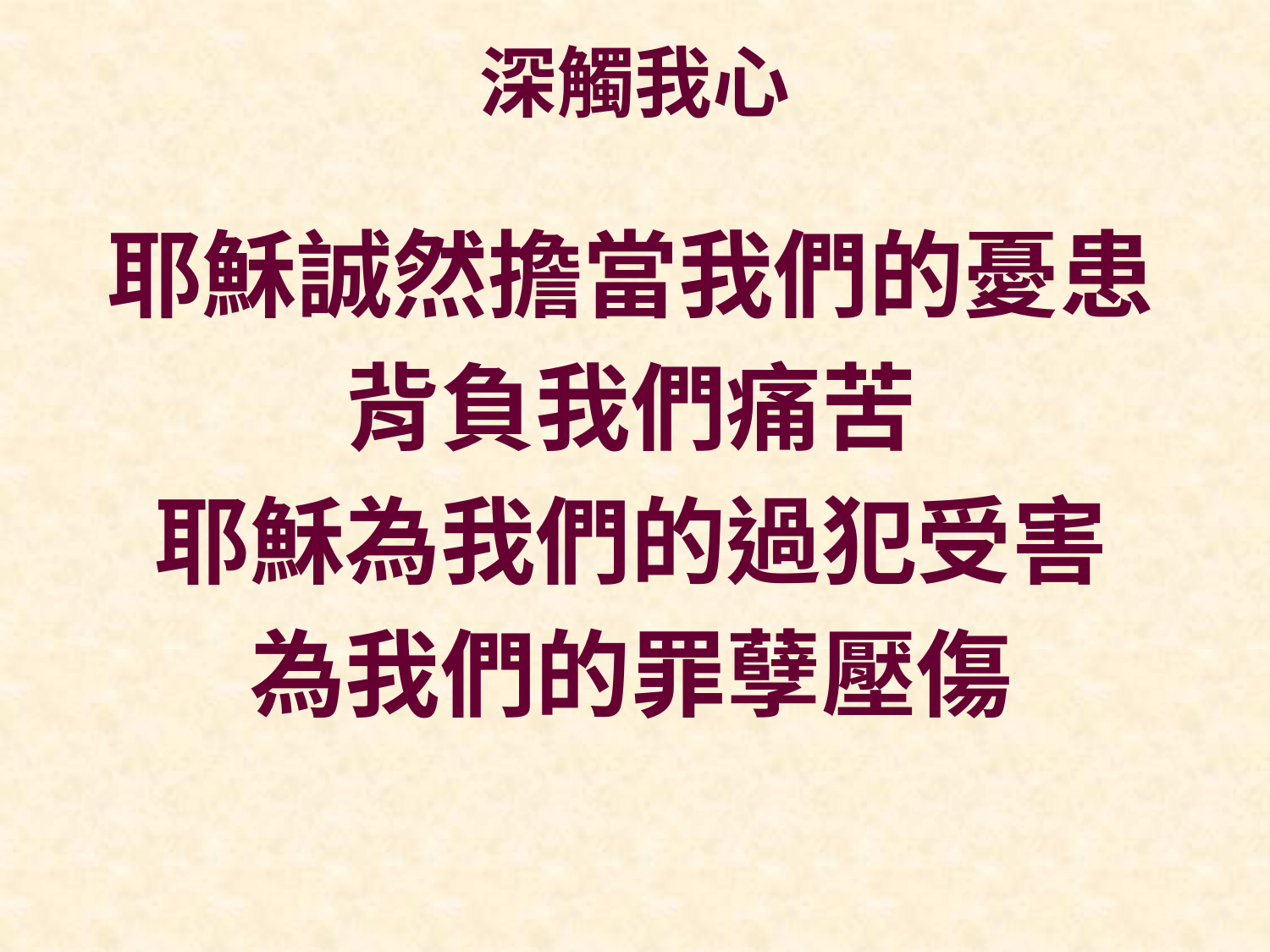

# 深觸我心
耶穌誠然擔當我們的憂患
背負我們痛苦
耶穌為我們的過犯受害
為我們的罪孽壓傷